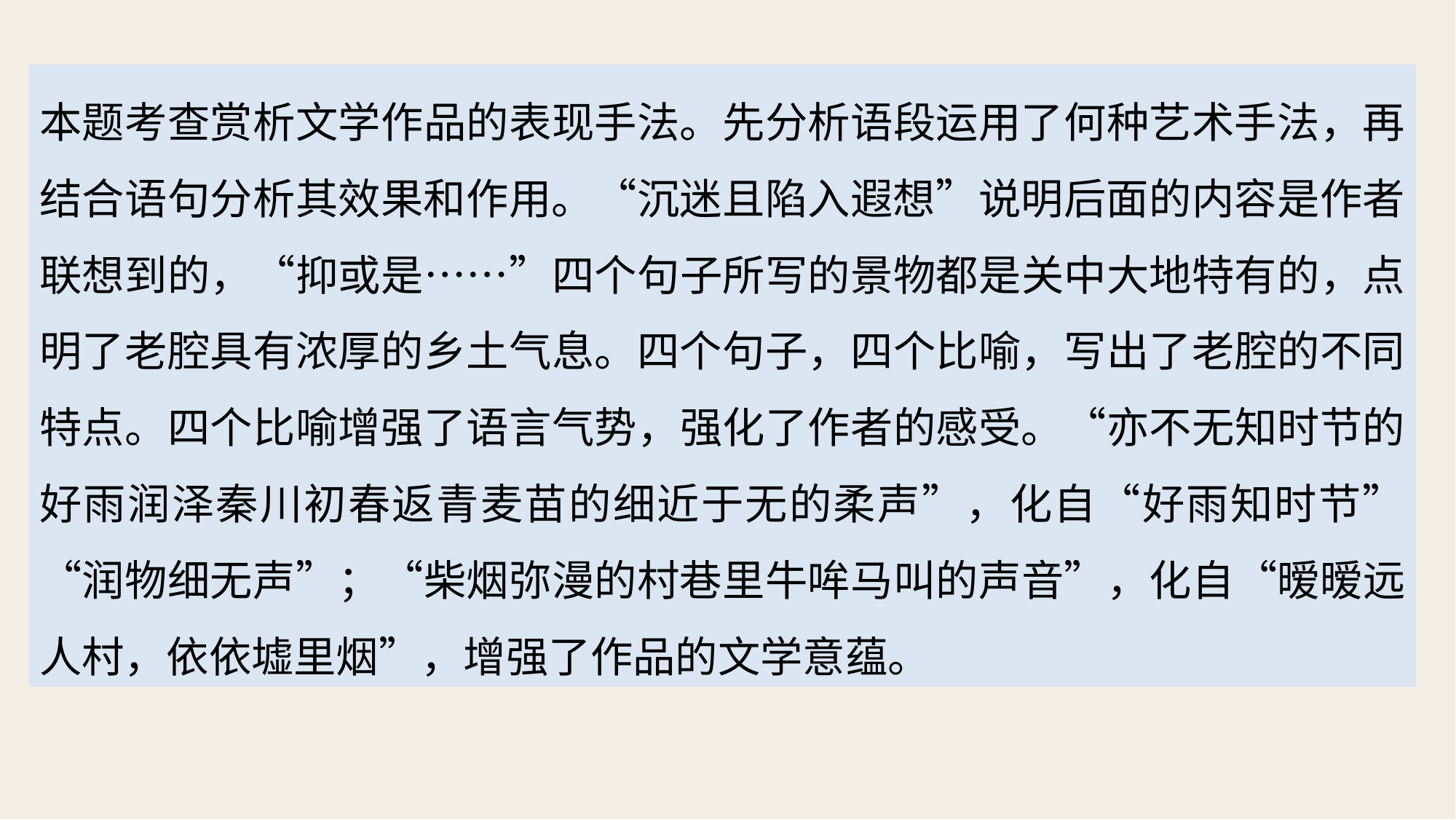

本题考查赏析文学作品的表现手法。先分析语段运用了何种艺术手法，再结合语句分析其效果和作用。“沉迷且陷入遐想”说明后面的内容是作者联想到的，“抑或是……”四个句子所写的景物都是关中大地特有的，点明了老腔具有浓厚的乡土气息。四个句子，四个比喻，写出了老腔的不同特点。四个比喻增强了语言气势，强化了作者的感受。“亦不无知时节的好雨润泽秦川初春返青麦苗的细近于无的柔声”，化自“好雨知时节”“润物细无声”；“柴烟弥漫的村巷里牛哞马叫的声音”，化自“暧暧远人村，依依墟里烟”，增强了作品的文学意蕴。